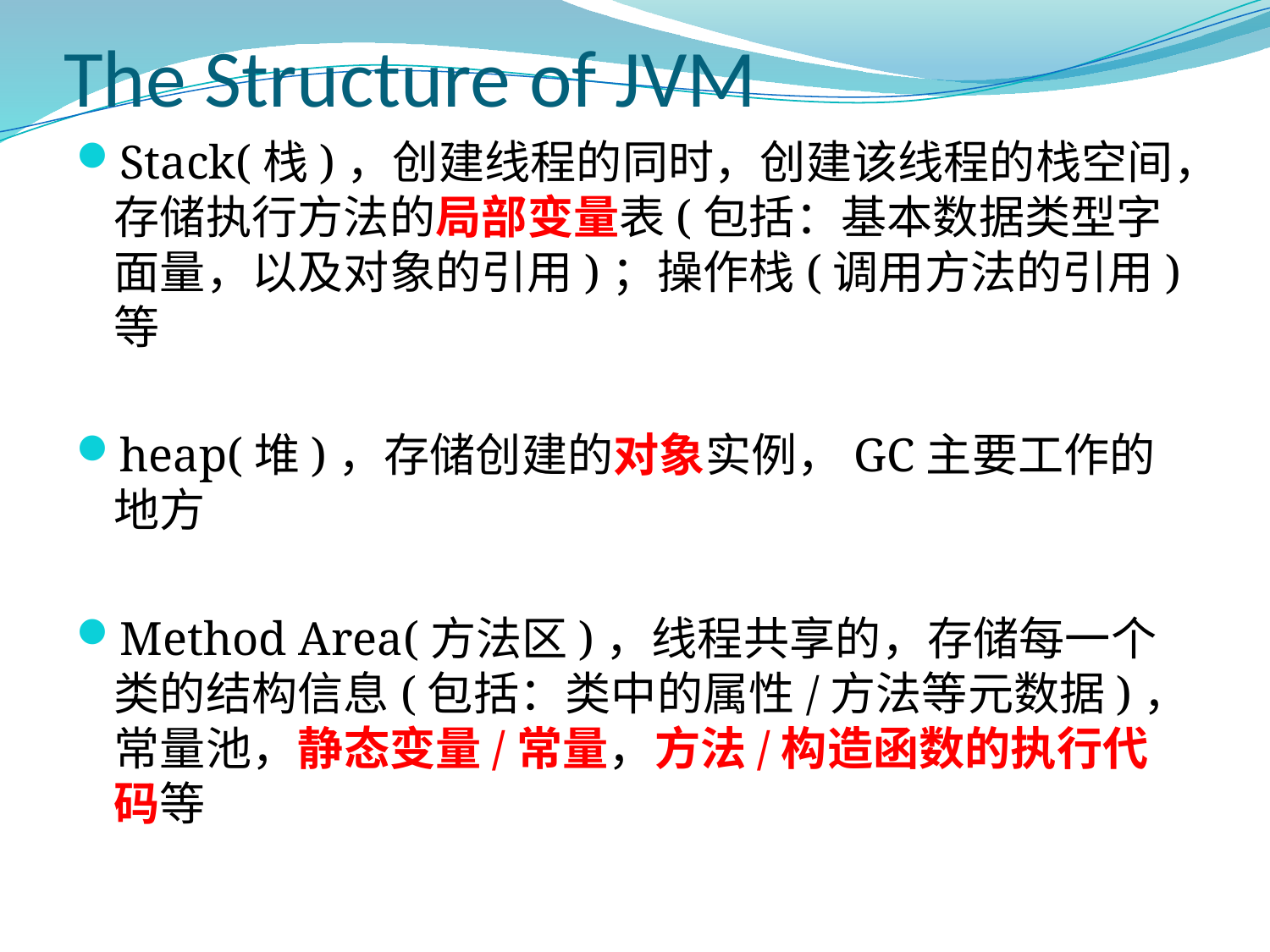

# The Structure of JVM
Stack(栈)，创建线程的同时，创建该线程的栈空间，存储执行方法的局部变量表(包括：基本数据类型字面量，以及对象的引用)；操作栈(调用方法的引用)等

heap(堆)，存储创建的对象实例，GC主要工作的地方

Method Area(方法区)，线程共享的，存储每一个类的结构信息(包括：类中的属性/方法等元数据)，常量池，静态变量/常量，方法/构造函数的执行代码等
22